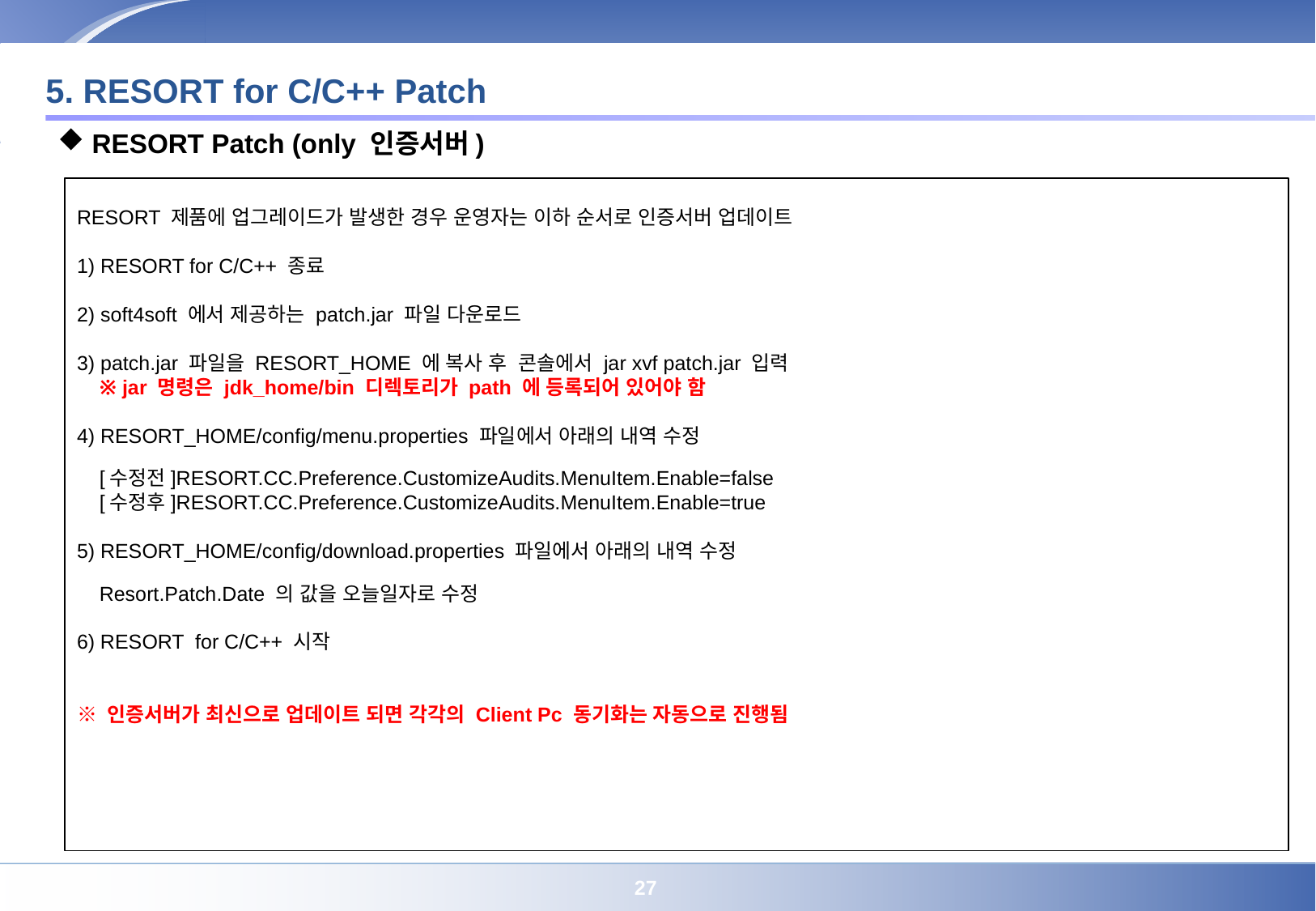

# 5. RESORT for C/C++ Patch
 RESORT Patch (only 인증서버)

RESORT 제품에 업그레이드가 발생한 경우 운영자는 이하 순서로 인증서버 업데이트

1) RESORT for C/C++ 종료

2) soft4soft 에서 제공하는 patch.jar 파일 다운로드

3) patch.jar 파일을 RESORT_HOME 에 복사 후  콘솔에서 jar xvf patch.jar 입력
    ※ jar 명령은 jdk_home/bin 디렉토리가 path 에 등록되어 있어야 함

4) RESORT_HOME/config/menu.properties 파일에서 아래의 내역 수정

    [수정전]RESORT.CC.Preference.CustomizeAudits.MenuItem.Enable=false
    [수정후]RESORT.CC.Preference.CustomizeAudits.MenuItem.Enable=true

5) RESORT_HOME/config/download.properties 파일에서 아래의 내역 수정

    Resort.Patch.Date 의 값을 오늘일자로 수정

6) RESORT  for C/C++ 시작

※ 인증서버가 최신으로 업데이트 되면 각각의 Client Pc 동기화는 자동으로 진행됨
27